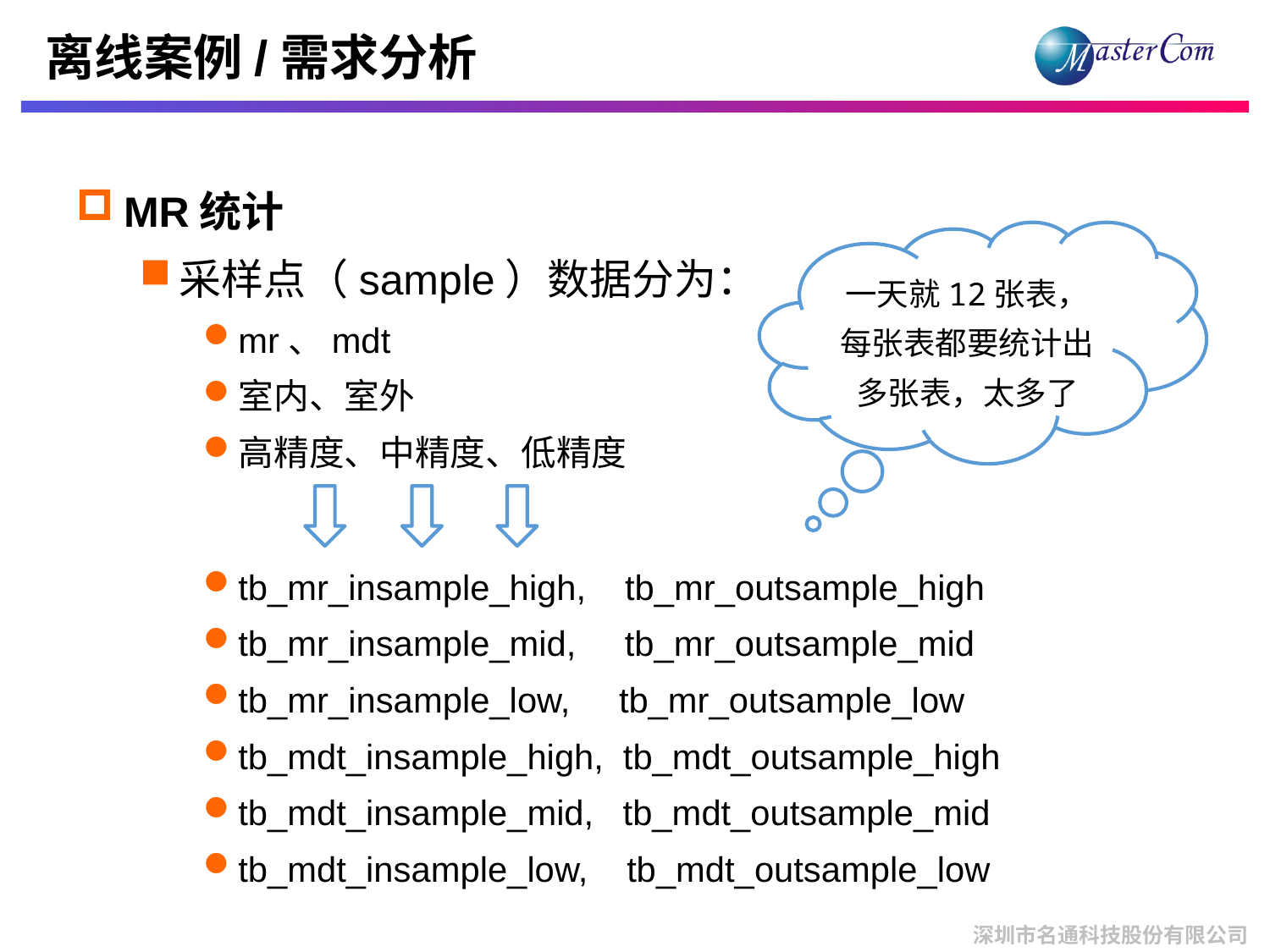

# 离线案例/需求分析
MR统计
采样点（sample）数据分为：
mr、mdt
室内、室外
高精度、中精度、低精度

tb_mr_insample_high,    tb_mr_outsample_high
tb_mr_insample_mid,     tb_mr_outsample_mid
tb_mr_insample_low,     tb_mr_outsample_low
tb_mdt_insample_high,  tb_mdt_outsample_high
tb_mdt_insample_mid,   tb_mdt_outsample_mid
tb_mdt_insample_low,    tb_mdt_outsample_low

一天就12张表，每张表都要统计出多张表，太多了